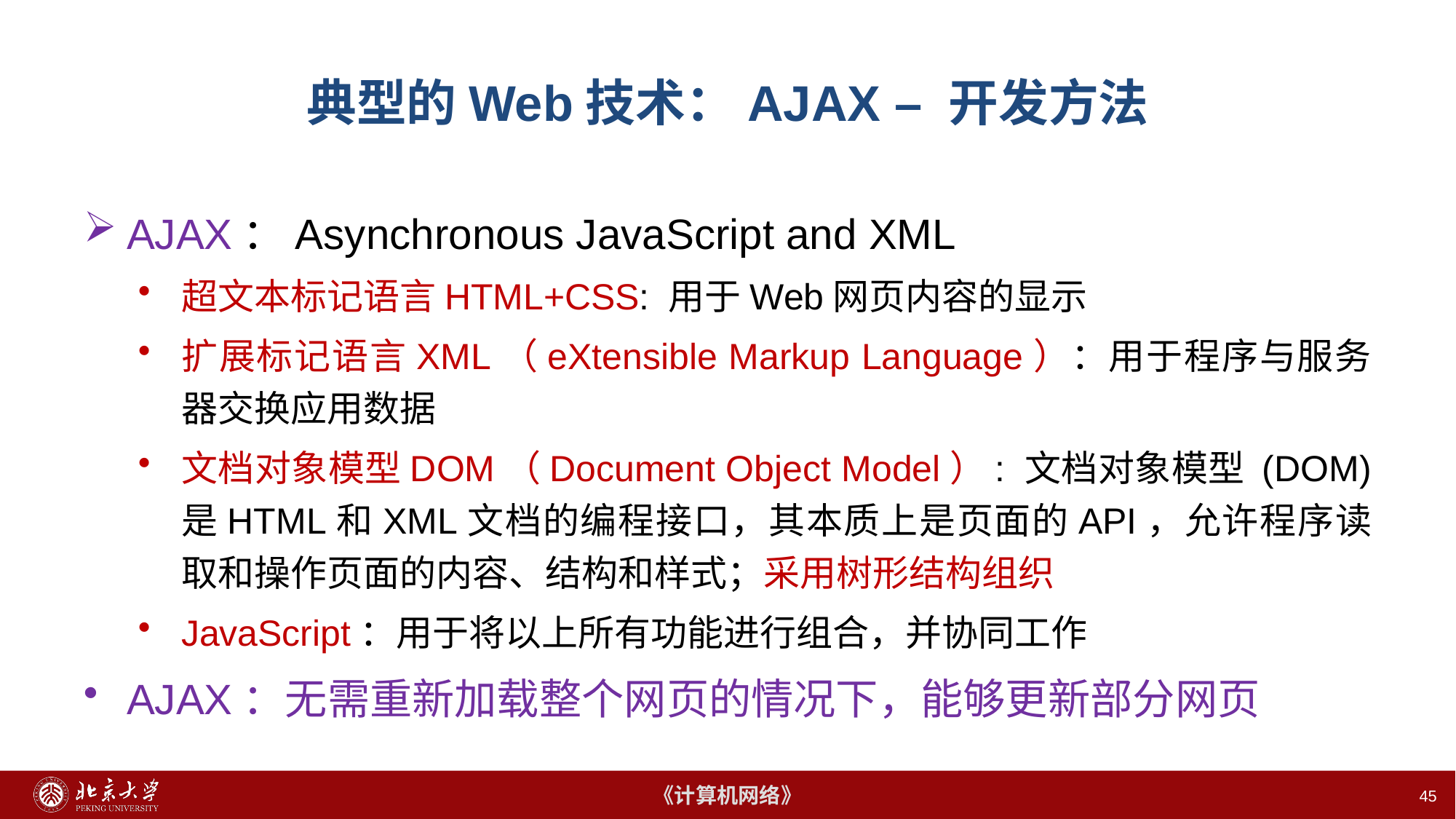

45
# 典型的Web技术：AJAX – 开发方法
AJAX：Asynchronous JavaScript and XML
超文本标记语言HTML+CSS: 用于Web网页内容的显示
扩展标记语言XML（eXtensible Markup Language）：用于程序与服务器交换应用数据
文档对象模型DOM（Document Object Model）: 文档对象模型 (DOM) 是HTML和XML文档的编程接口，其本质上是页面的API，允许程序读取和操作页面的内容、结构和样式；采用树形结构组织
JavaScript：用于将以上所有功能进行组合，并协同工作
AJAX：无需重新加载整个网页的情况下，能够更新部分网页